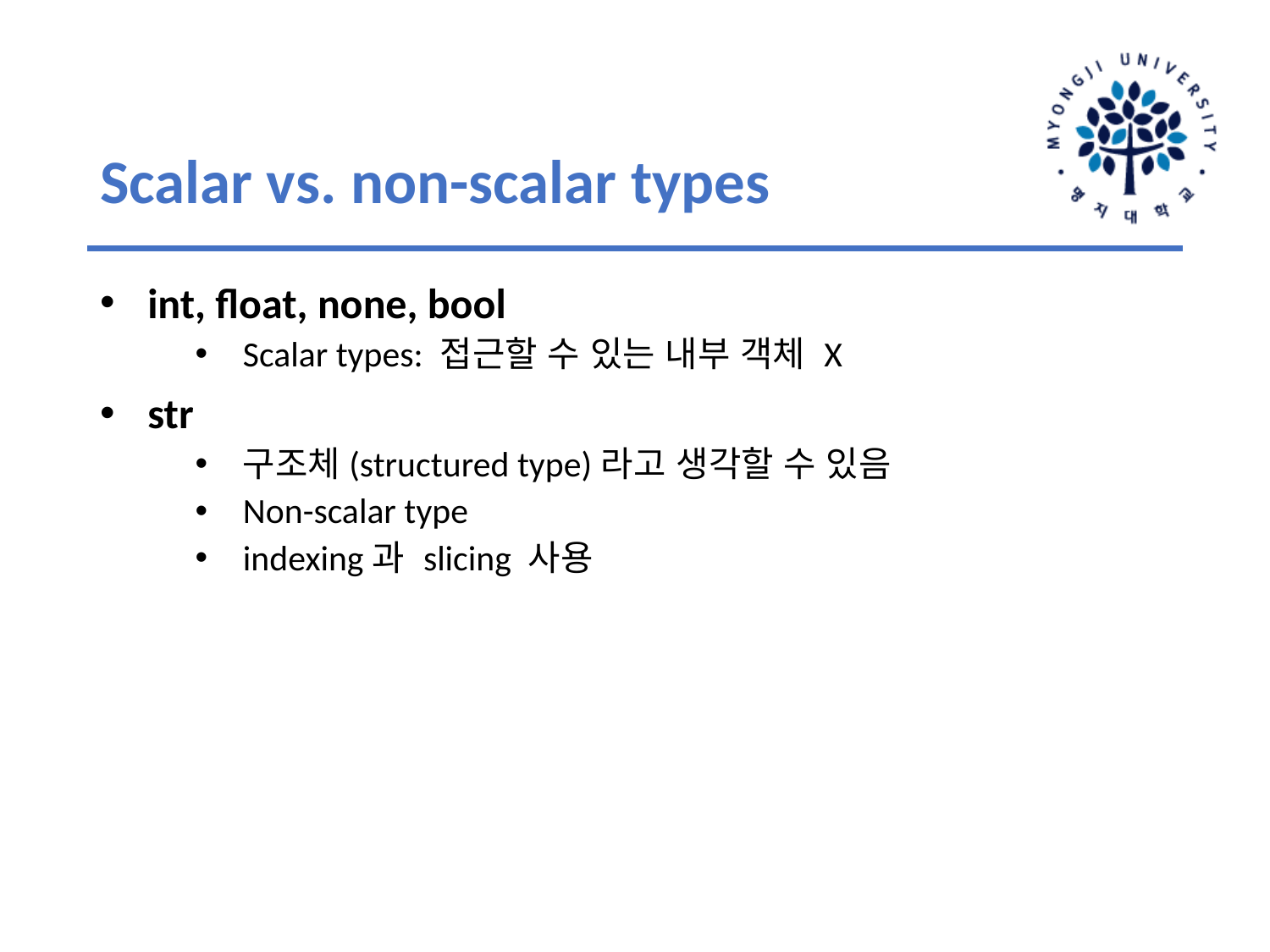

# Scalar vs. non-scalar types
int, float, none, bool
Scalar types: 접근할 수 있는 내부 객체 X
str
구조체(structured type)라고 생각할 수 있음
Non-scalar type
indexing과 slicing 사용